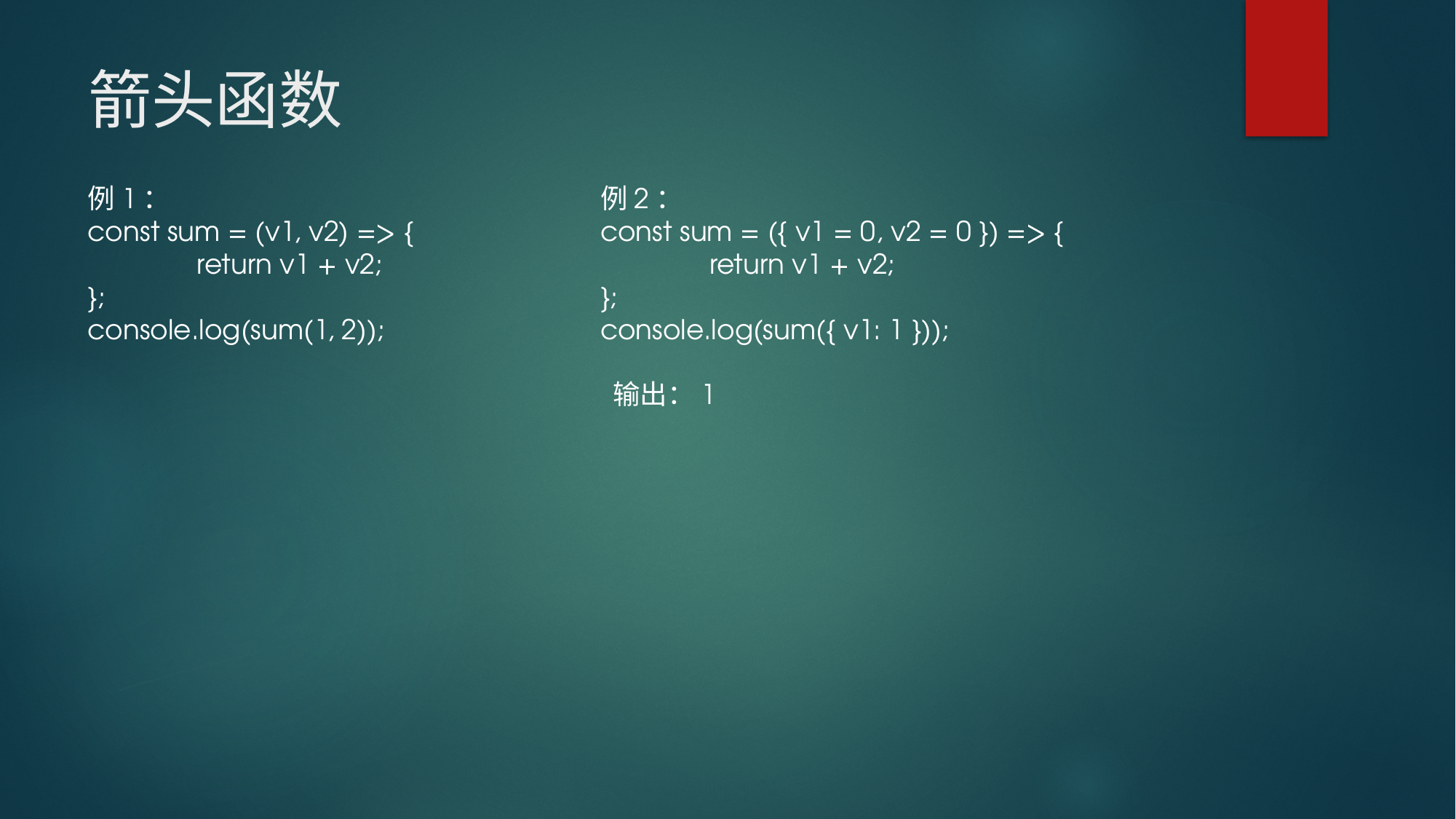

# 箭头函数
例2：
const sum = ({ v1 = 0, v2 = 0 }) => {
	return v1 + v2;
};
console.log(sum({ v1: 1 }));

例1：
const sum = (v1, v2) => {
	return v1 + v2;
};
console.log(sum(1, 2));
输出：1